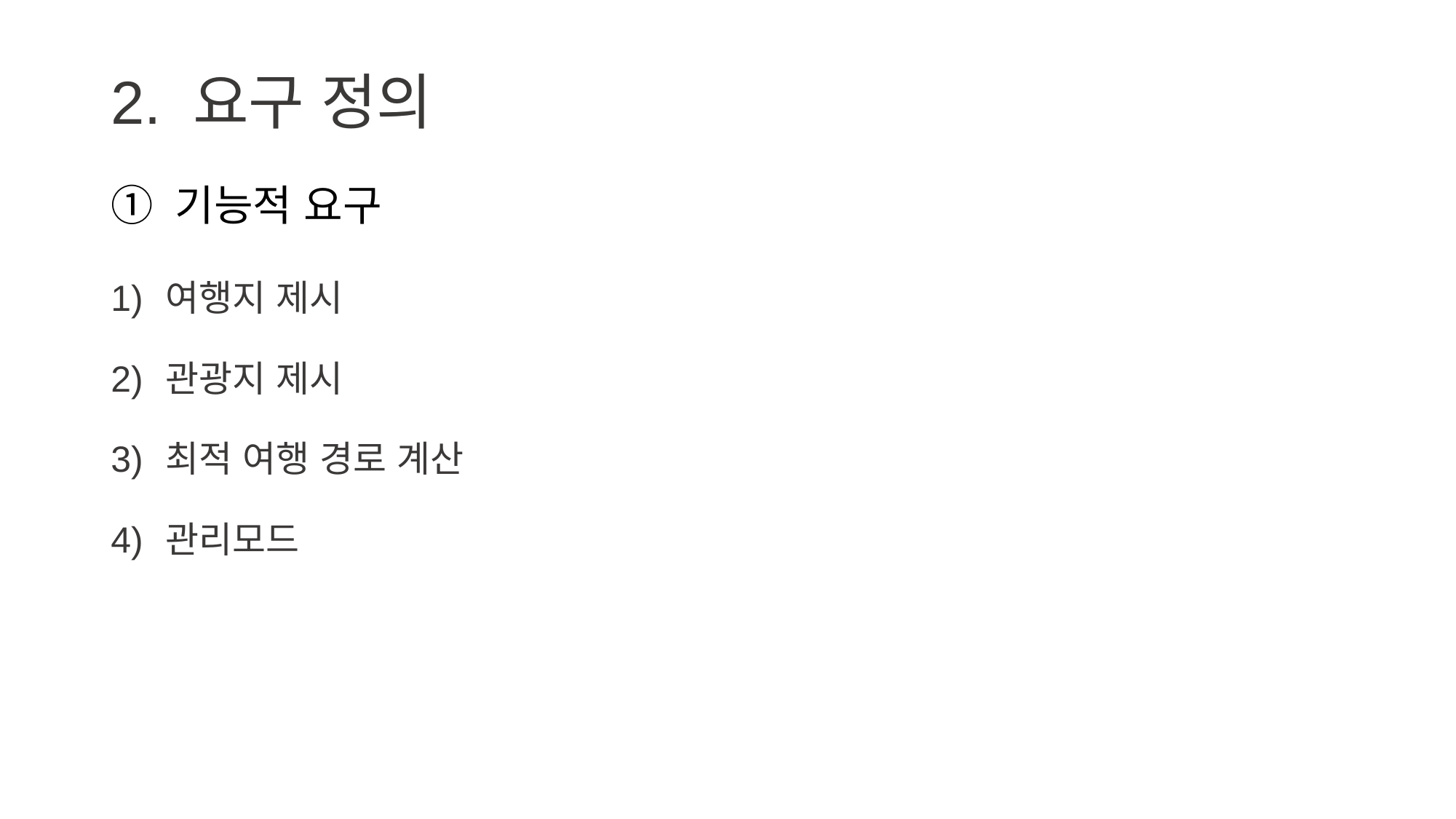

# 2. 요구 정의
① 기능적 요구
여행지 제시
관광지 제시
최적 여행 경로 계산
관리모드